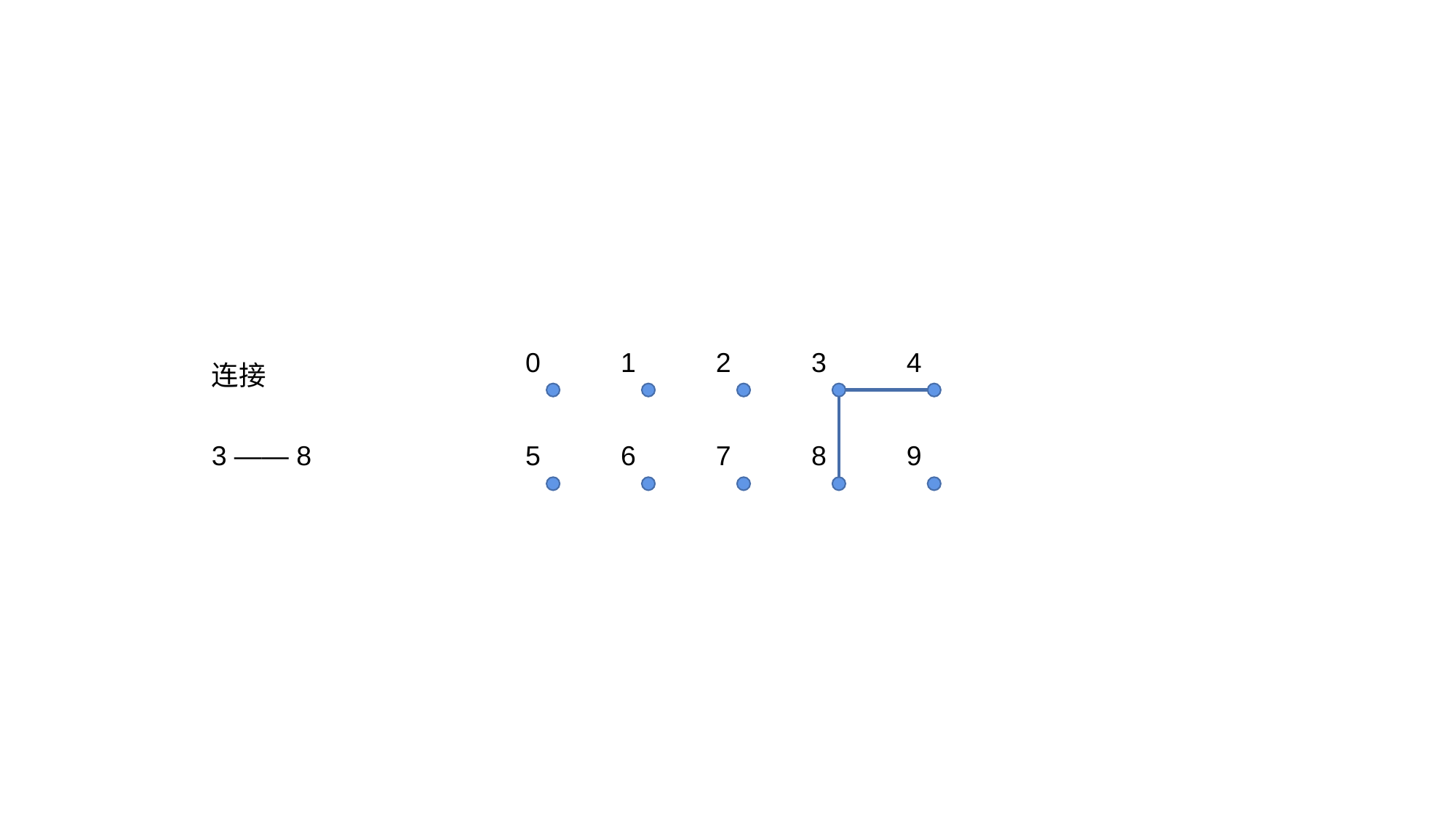

0

1

2

3

4

连接
3 —— 8
5

6

7

8

9